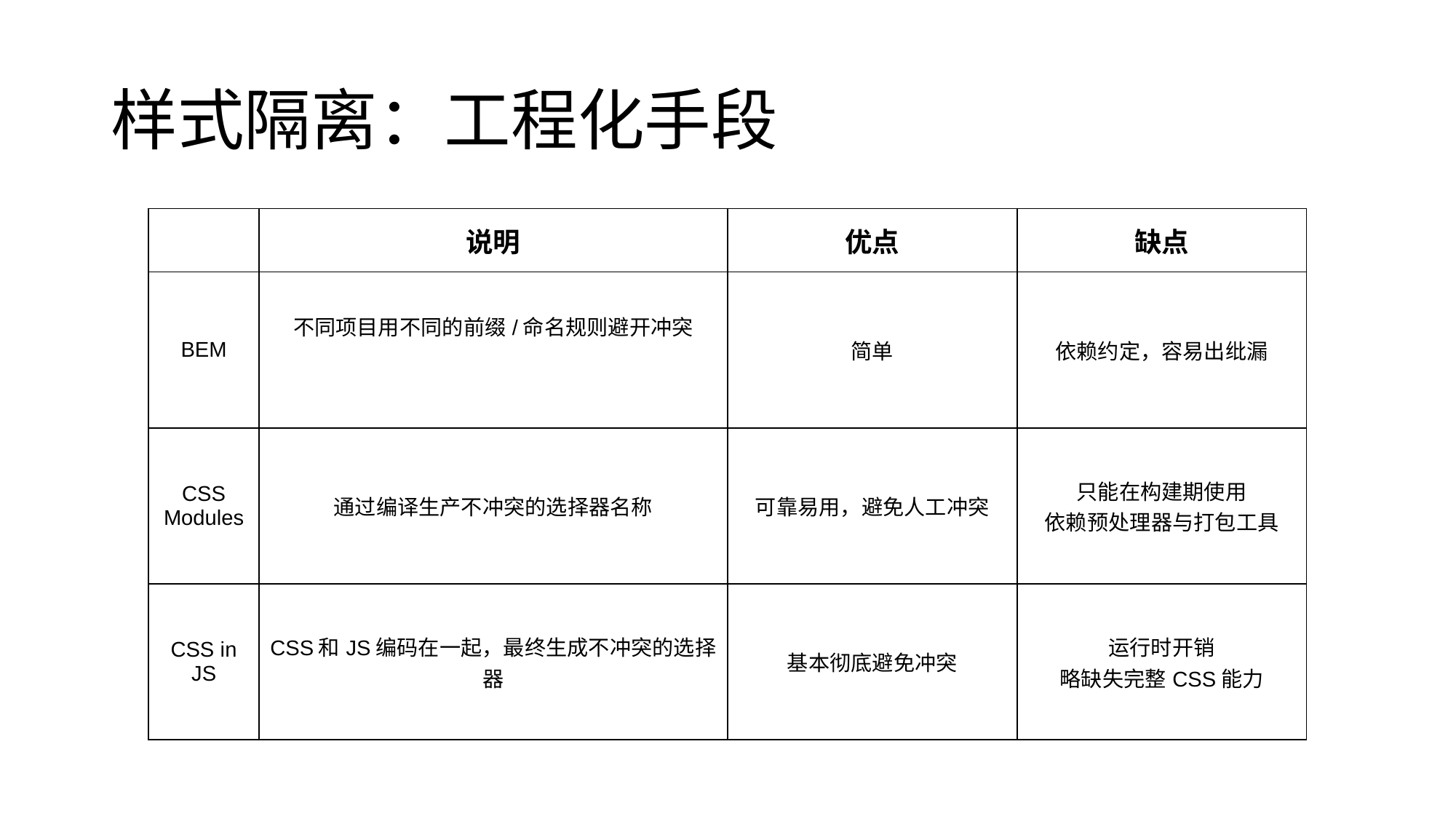

# 样式隔离：工程化手段
|  | 说明 | 优点 | 缺点 |
| --- | --- | --- | --- |
| BEM | 不同项目用不同的前缀/命名规则避开冲突 | 简单 | 依赖约定，容易出纰漏 |
| CSS Modules | 通过编译生产不冲突的选择器名称 | 可靠易用，避免人工冲突 | 只能在构建期使用 依赖预处理器与打包工具 |
| CSS in JS | CSS和JS编码在一起，最终生成不冲突的选择器 | 基本彻底避免冲突 | 运行时开销 略缺失完整CSS能力 |